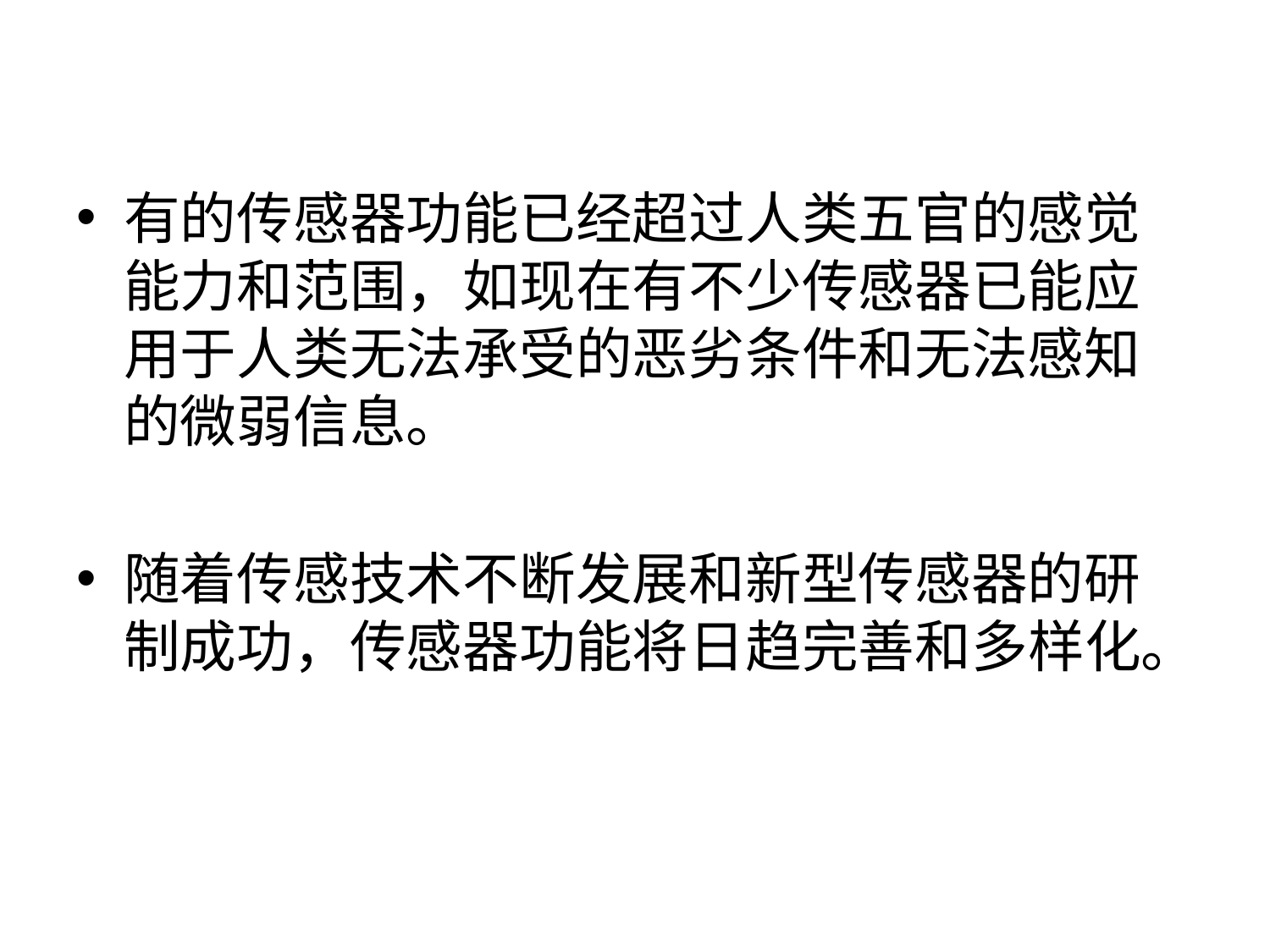

有的传感器功能已经超过人类五官的感觉能力和范围，如现在有不少传感器已能应用于人类无法承受的恶劣条件和无法感知的微弱信息。

随着传感技术不断发展和新型传感器的研制成功，传感器功能将日趋完善和多样化。